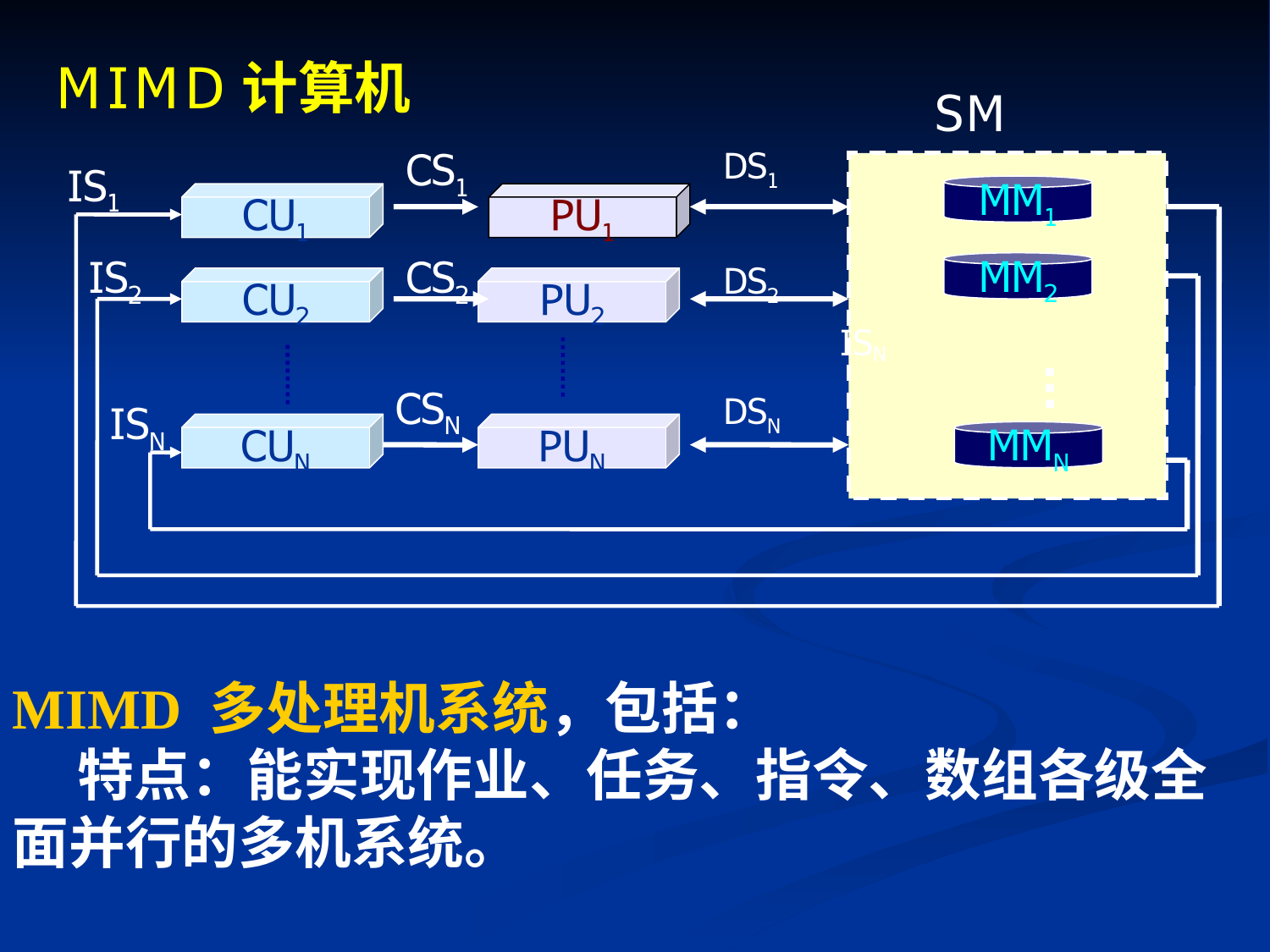

MIMD计算机
SM
CS1
DS1

IS1
MM1
CU1
PU1

IS2
CS2
DS2
MM2
CU2
PU2

ISN

CSN
DSN
ISN
CUN
PUN
MMN

MIMD 多处理机系统，包括：
    特点：能实现作业、任务、指令、数组各级全面并行的多机系统。
28